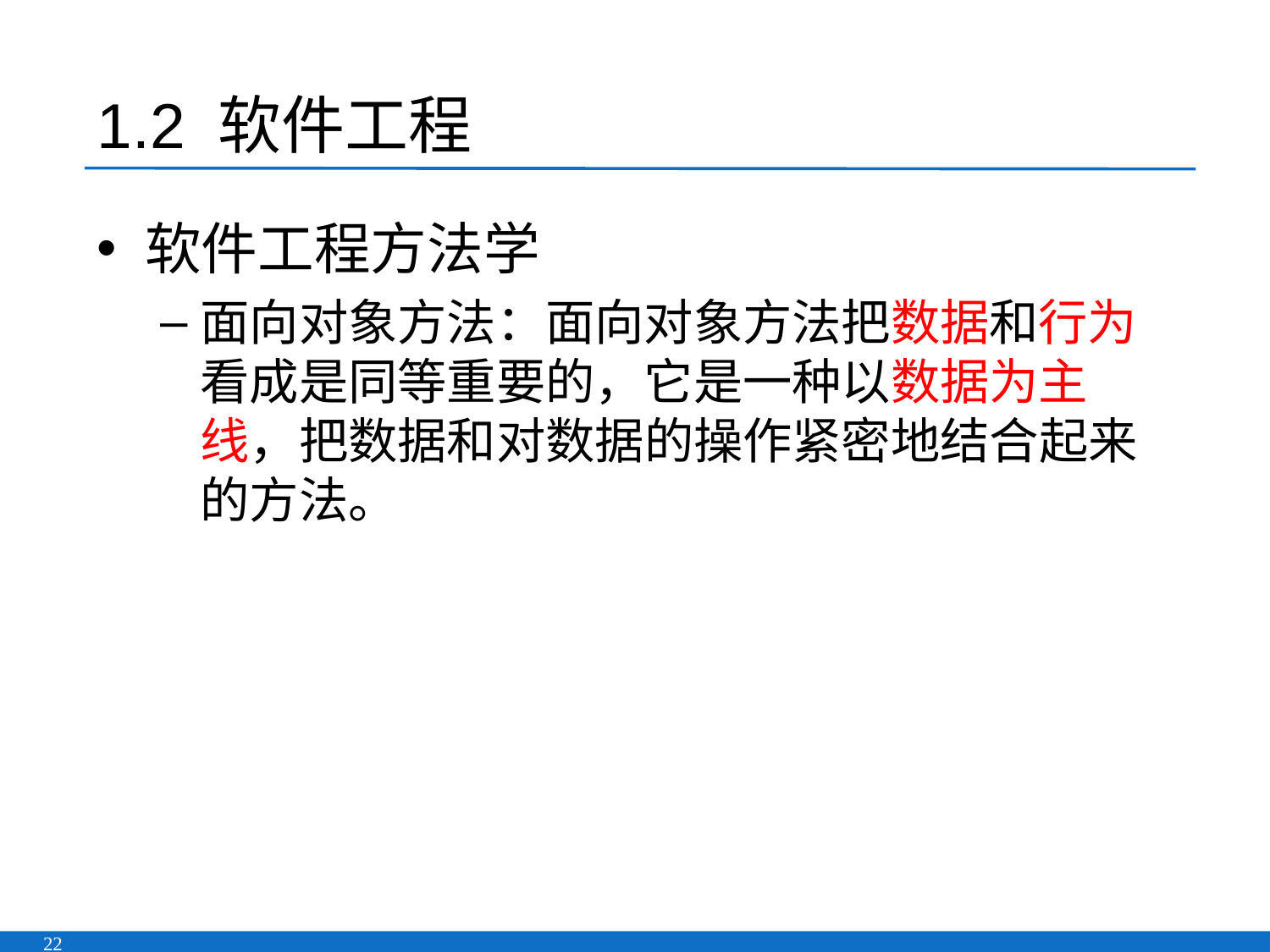

# 1.2 软件工程
软件工程方法学
面向对象方法：面向对象方法把数据和行为看成是同等重要的，它是一种以数据为主线，把数据和对数据的操作紧密地结合起来的方法。
22